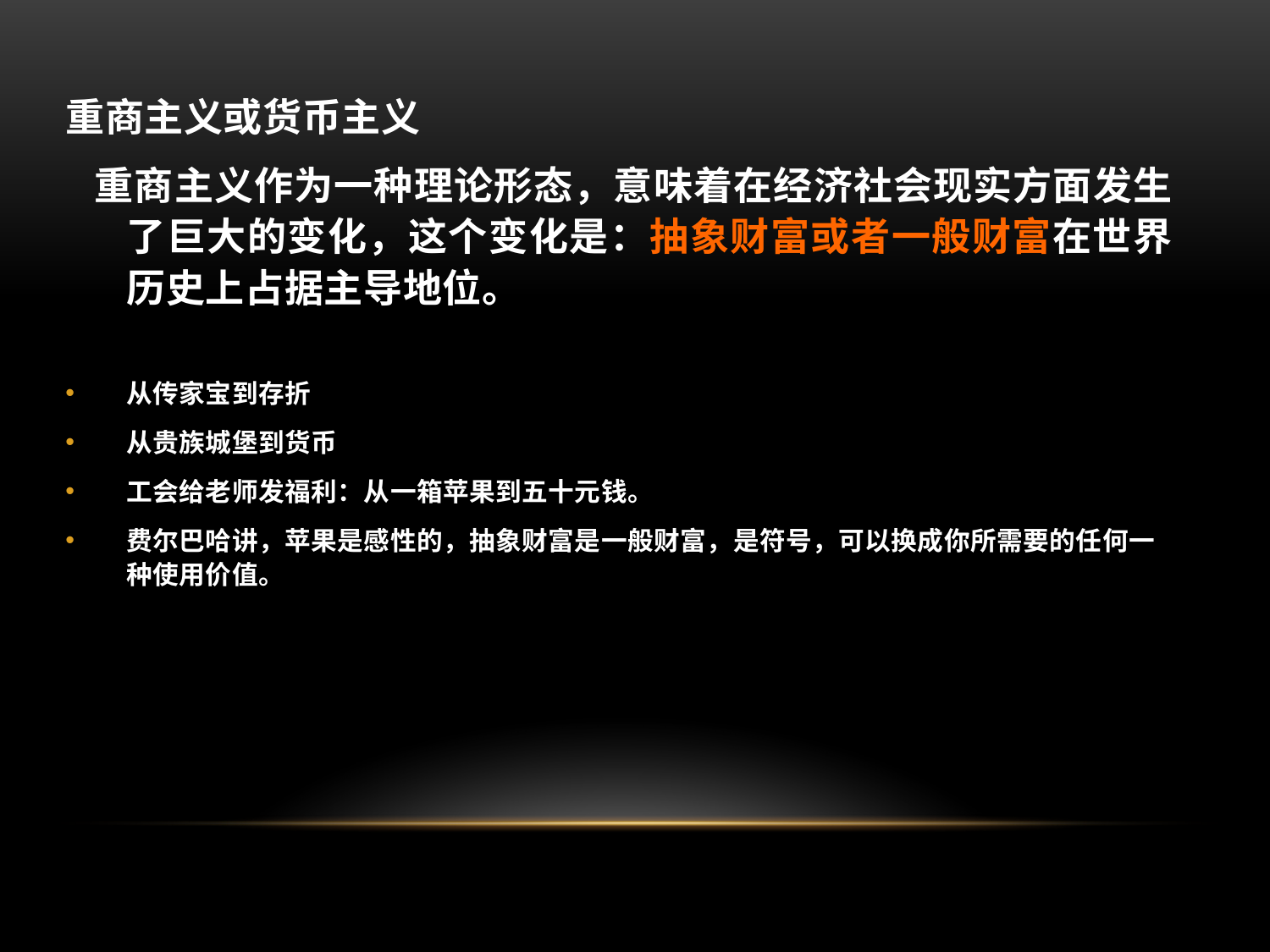

重商主义或货币主义
  重商主义作为一种理论形态，意味着在经济社会现实方面发生了巨大的变化，这个变化是：抽象财富或者一般财富在世界历史上占据主导地位。

从传家宝到存折
从贵族城堡到货币
工会给老师发福利：从一箱苹果到五十元钱。
费尔巴哈讲，苹果是感性的，抽象财富是一般财富，是符号，可以换成你所需要的任何一种使用价值。